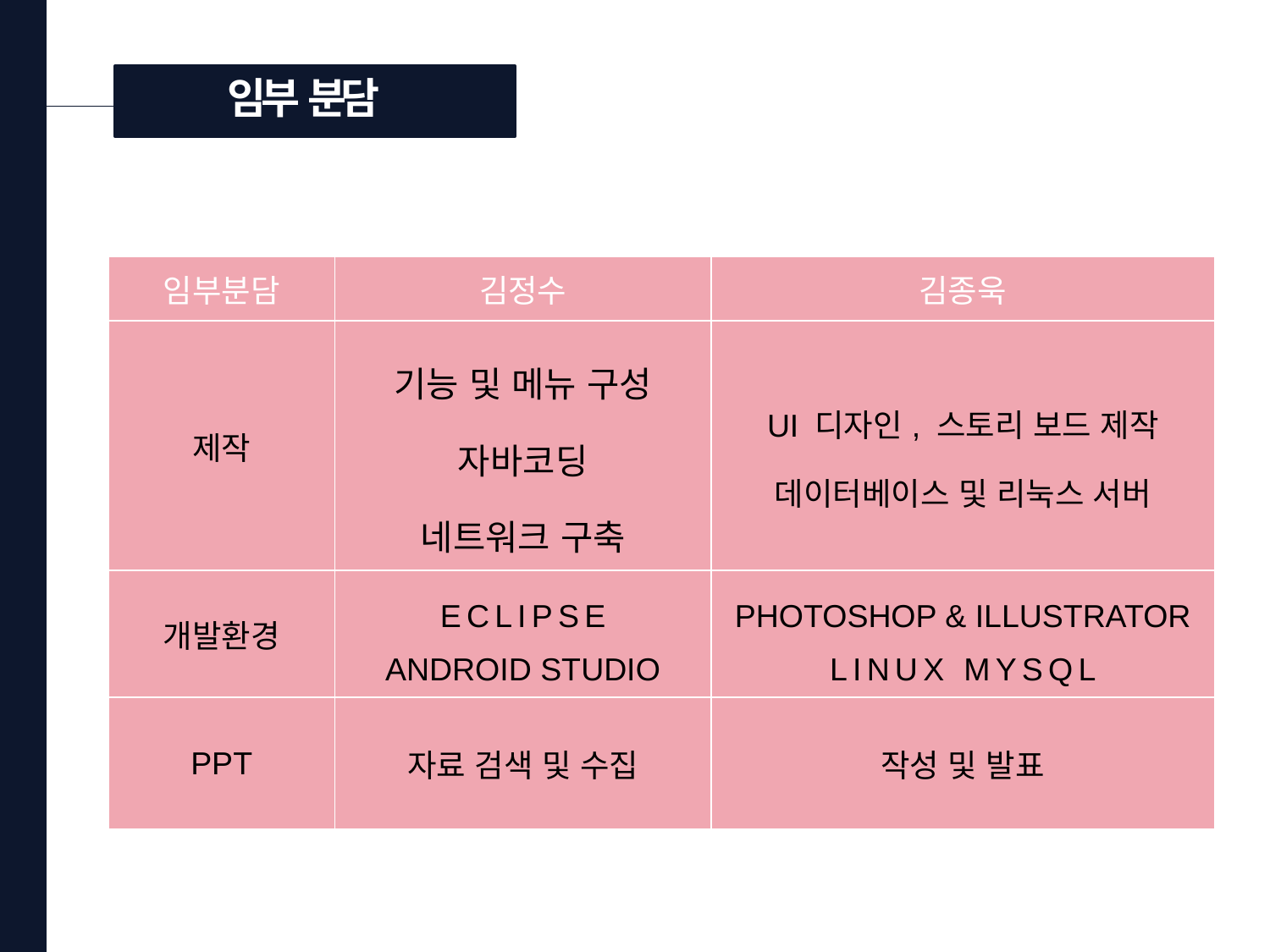

임부  분담

| 임부분담 | 김정수 | 김종욱 |
| --- | --- | --- |
| 제작 | 기능 및 메뉴 구성 자바코딩 네트워크 구축 | UI 디자인, 스토리 보드 제작 데이터베이스 및 리눅스 서버 |
| 개발환경 | ECLIPSE ANDROID STUDIO | PHOTOSHOP & ILLUSTRATOR LINUX MYSQL |
| PPT | 자료 검색 및 수집 | 작성 및 발표 |